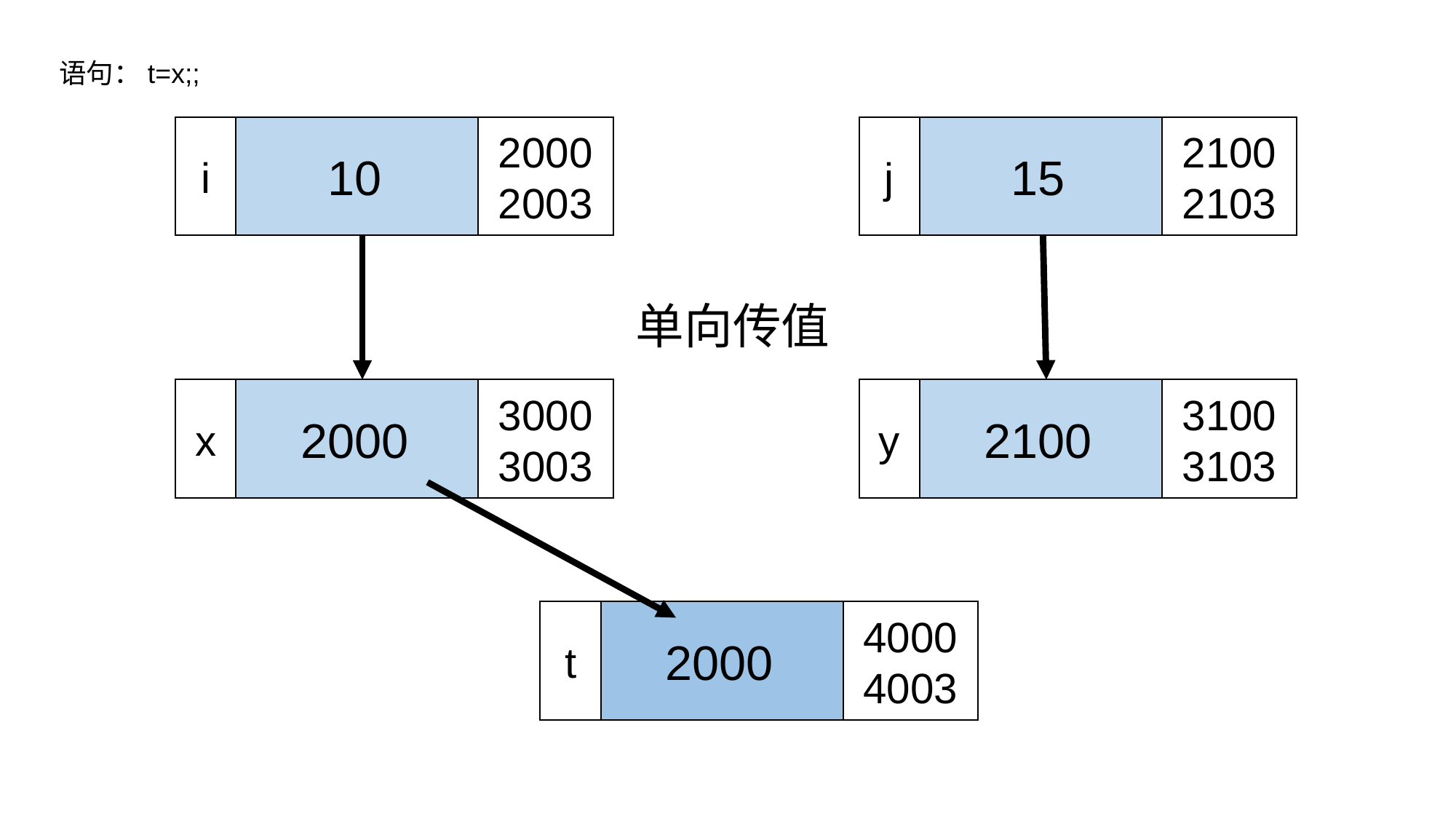

语句：t=x;;
2000
2003
       10
i
2100
2103
       15
j
单向传值
3000
3003
       2000
x
3100
3103
       2100
y
4000
4003
       2000
t